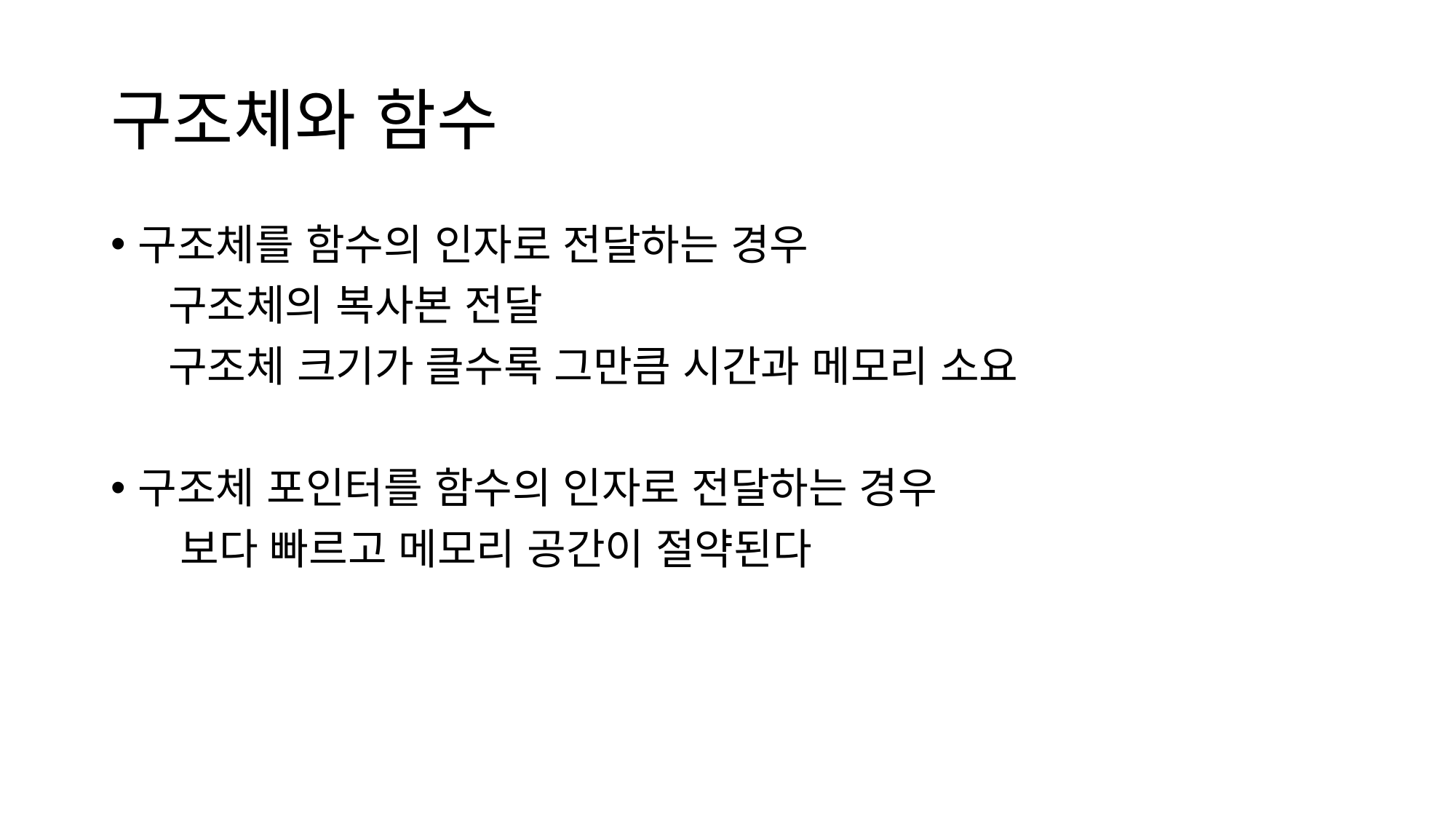

# 구조체와 함수
구조체를 함수의 인자로 전달하는 경우
    구조체의 복사본 전달
    구조체 크기가 클수록 그만큼 시간과 메모리 소요

구조체 포인터를 함수의 인자로 전달하는 경우
     보다 빠르고 메모리 공간이 절약된다